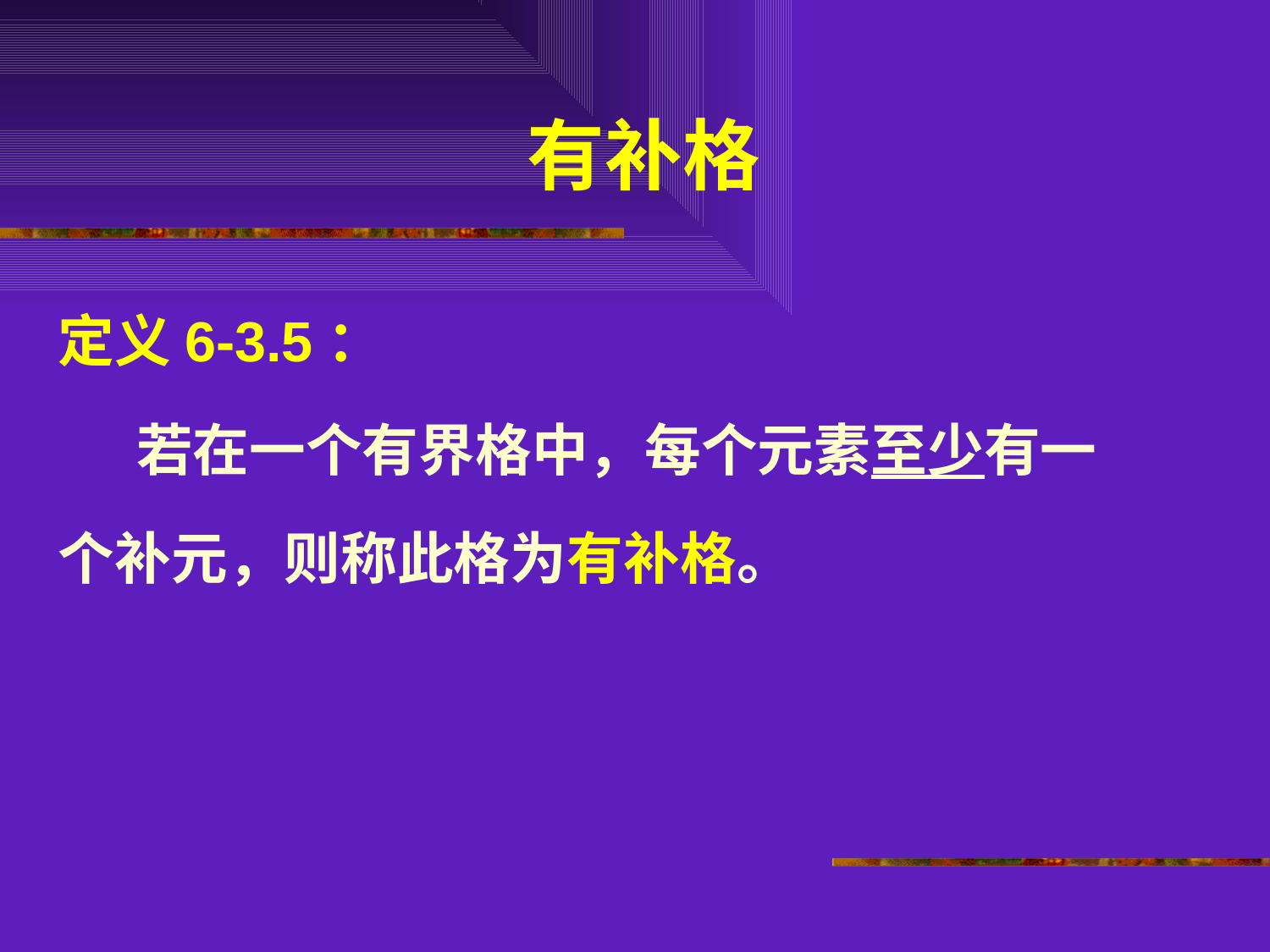

# 有补格
定义6-3.5：
     若在一个有界格中，每个元素至少有一
个补元，则称此格为有补格。